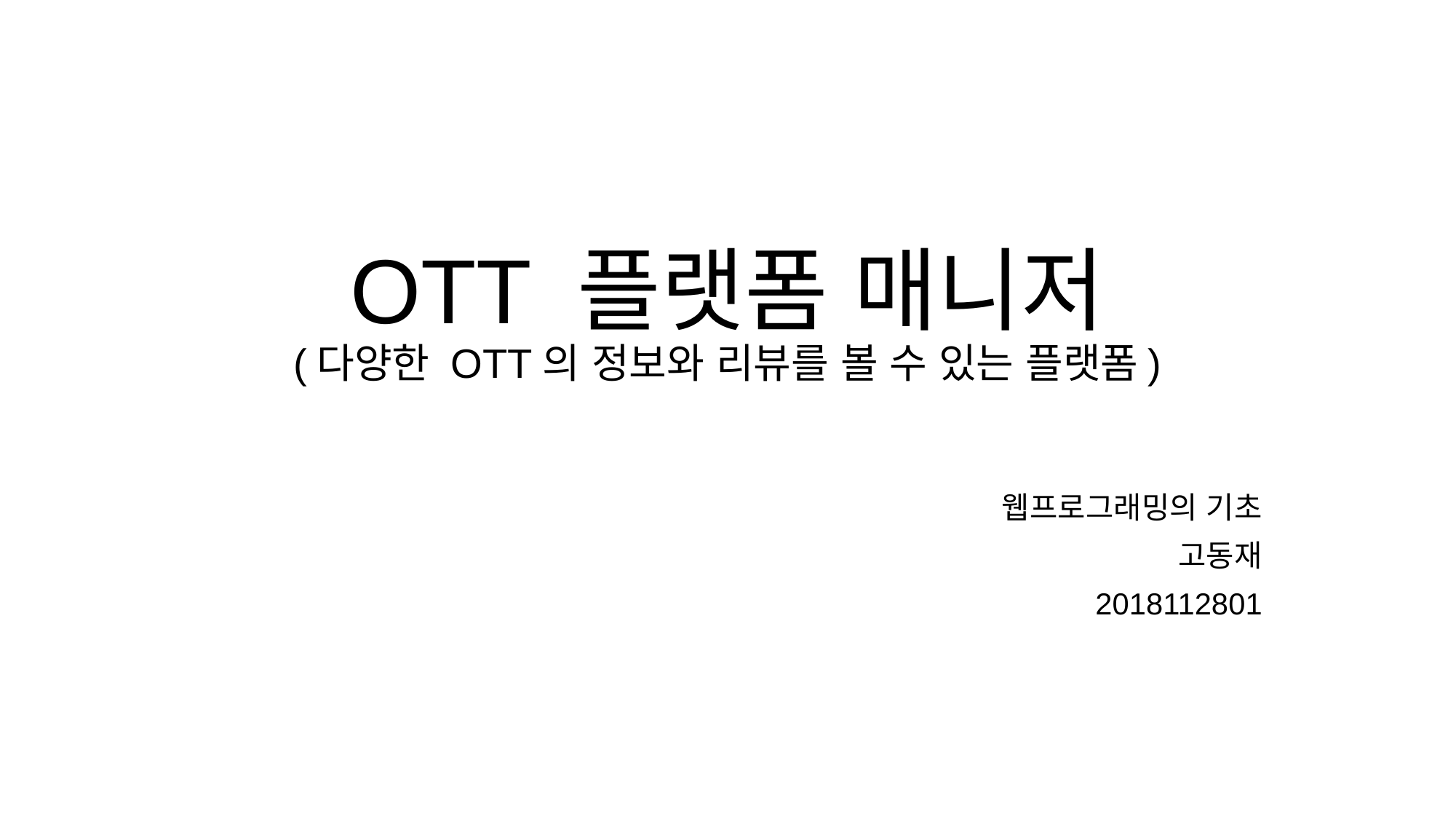

# OTT 플랫폼 매니저 (다양한 OTT의 정보와 리뷰를 볼 수 있는 플랫폼)
웹프로그래밍의 기초
고동재
2018112801